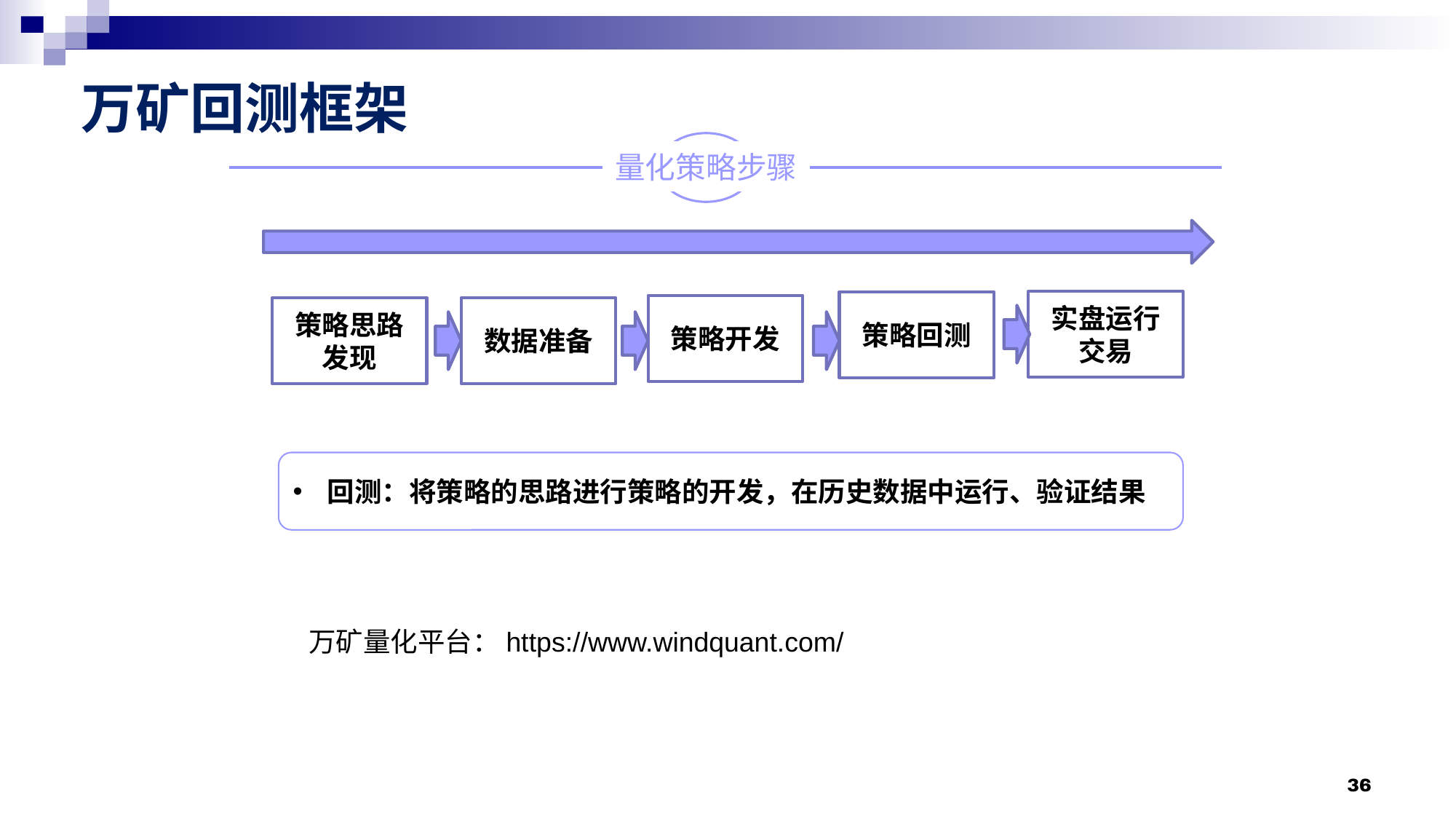

万矿回测框架

量化策略步骤

实盘运行交易
策略回测
策略开发
策略思路发现
数据准备

回测：将策略的思路进行策略的开发，在历史数据中运行、验证结果
万矿量化平台：https://www.windquant.com/
36